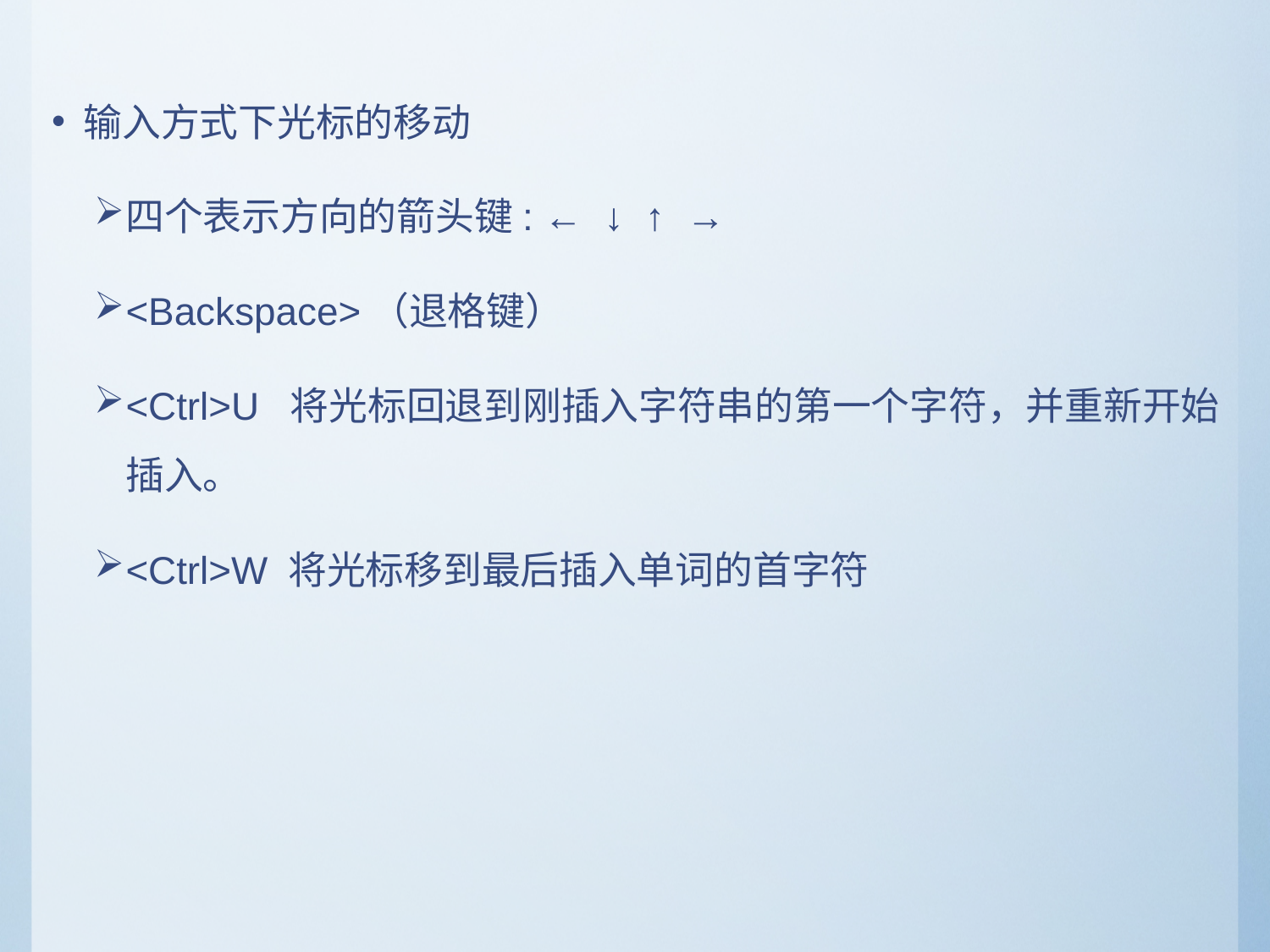

输入方式下光标的移动
四个表示方向的箭头键: ←  ↓  ↑  →
<Backspace>（退格键）
<Ctrl>U  将光标回退到刚插入字符串的第一个字符，并重新开始插入。
<Ctrl>W 将光标移到最后插入单词的首字符